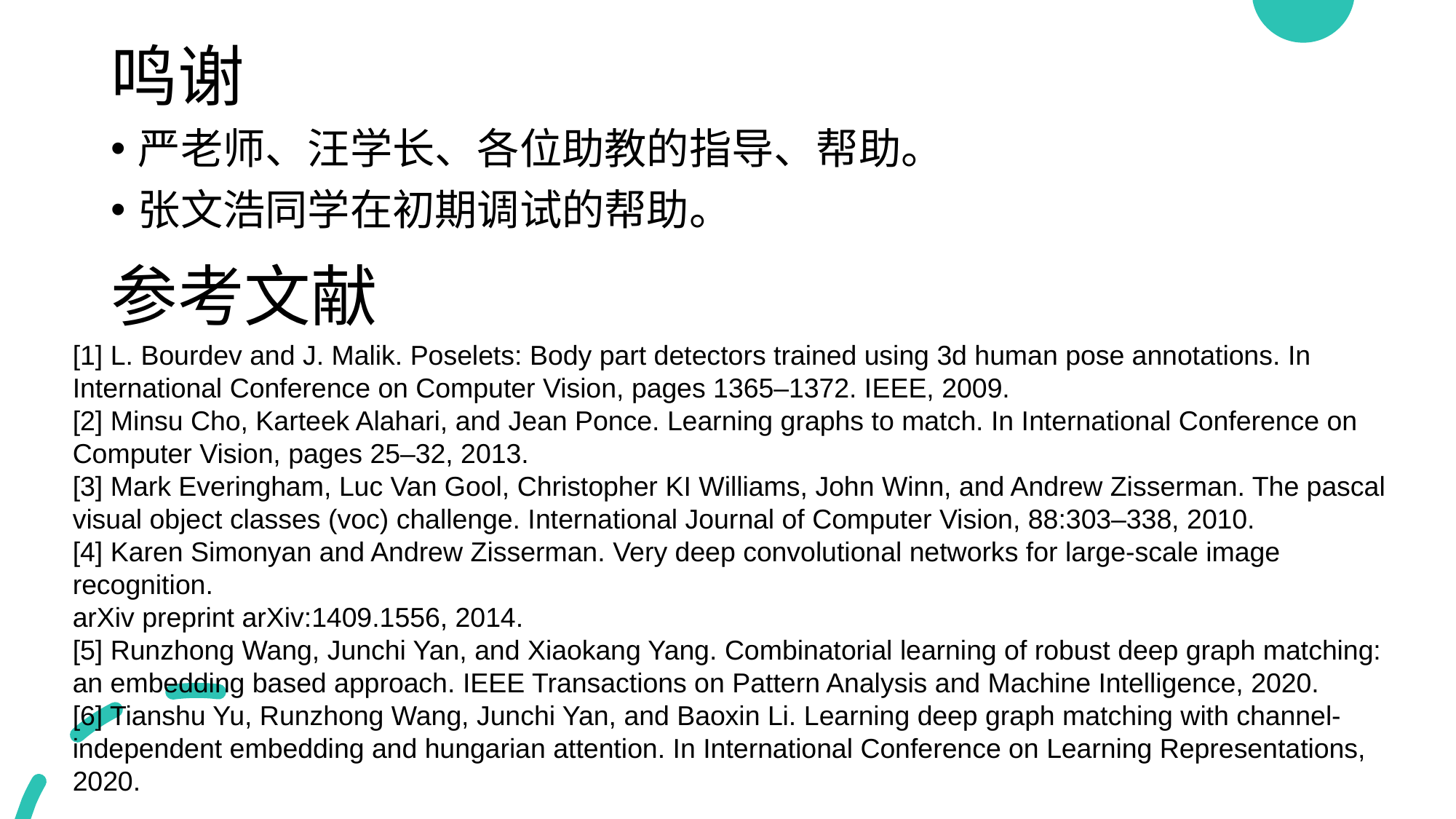

# 鸣谢
严老师、汪学长、各位助教的指导、帮助。
张文浩同学在初期调试的帮助。
参考文献
[1] L. Bourdev and J. Malik. Poselets: Body part detectors trained using 3d human pose annotations. In
International Conference on Computer Vision, pages 1365–1372. IEEE, 2009.
[2] Minsu Cho, Karteek Alahari, and Jean Ponce. Learning graphs to match. In International Conference on
Computer Vision, pages 25–32, 2013.
[3] Mark Everingham, Luc Van Gool, Christopher KI Williams, John Winn, and Andrew Zisserman. The pascal
visual object classes (voc) challenge. International Journal of Computer Vision, 88:303–338, 2010.
[4] Karen Simonyan and Andrew Zisserman. Very deep convolutional networks for large-scale image recognition.
arXiv preprint arXiv:1409.1556, 2014.
[5] Runzhong Wang, Junchi Yan, and Xiaokang Yang. Combinatorial learning of robust deep graph matching:
an embedding based approach. IEEE Transactions on Pattern Analysis and Machine Intelligence, 2020.
[6] Tianshu Yu, Runzhong Wang, Junchi Yan, and Baoxin Li. Learning deep graph matching with channel-
independent embedding and hungarian attention. In International Conference on Learning Representations,
2020.